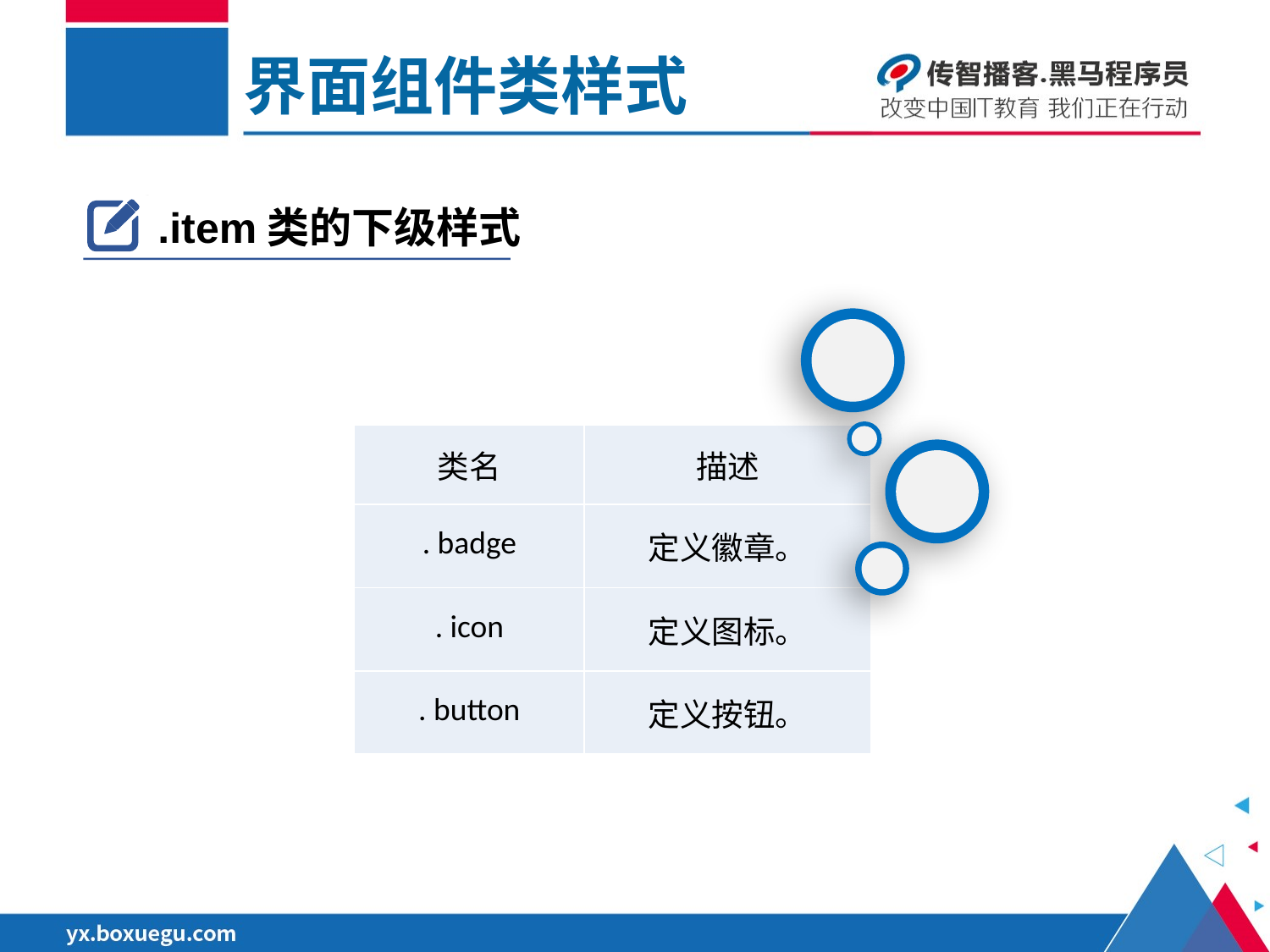

界面组件类样式
.item类的下级样式

| 类名 | 描述 |
| --- | --- |
| . badge | 定义徽章。 |
| . icon | 定义图标。 |
| . button | 定义按钮。 |